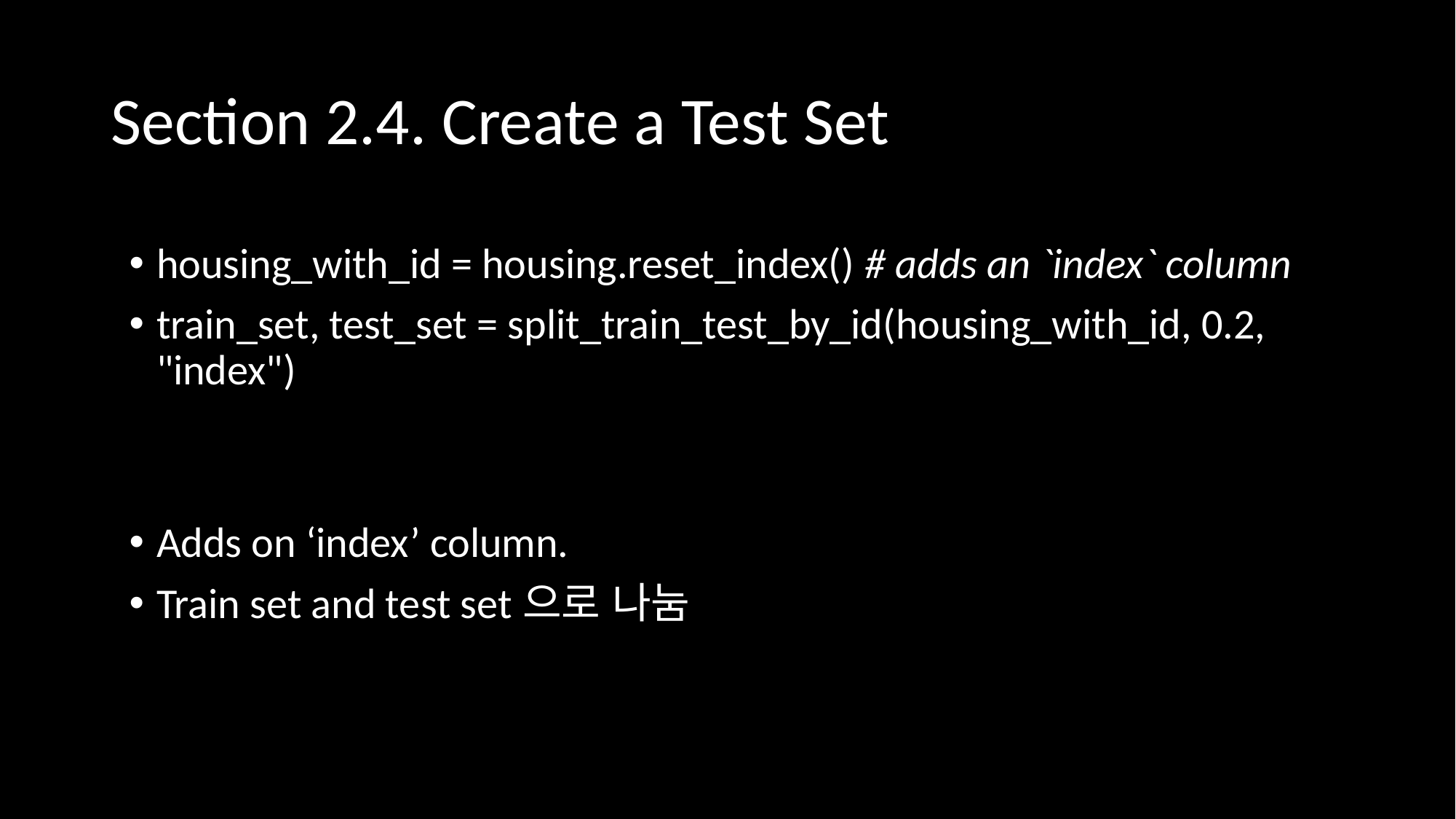

# Section 2.4. Create a Test Set
housing_with_id = housing.reset_index() # adds an `index` column
train_set, test_set = split_train_test_by_id(housing_with_id, 0.2, "index")
Adds on ‘index’ column.
Train set and test set으로 나눔